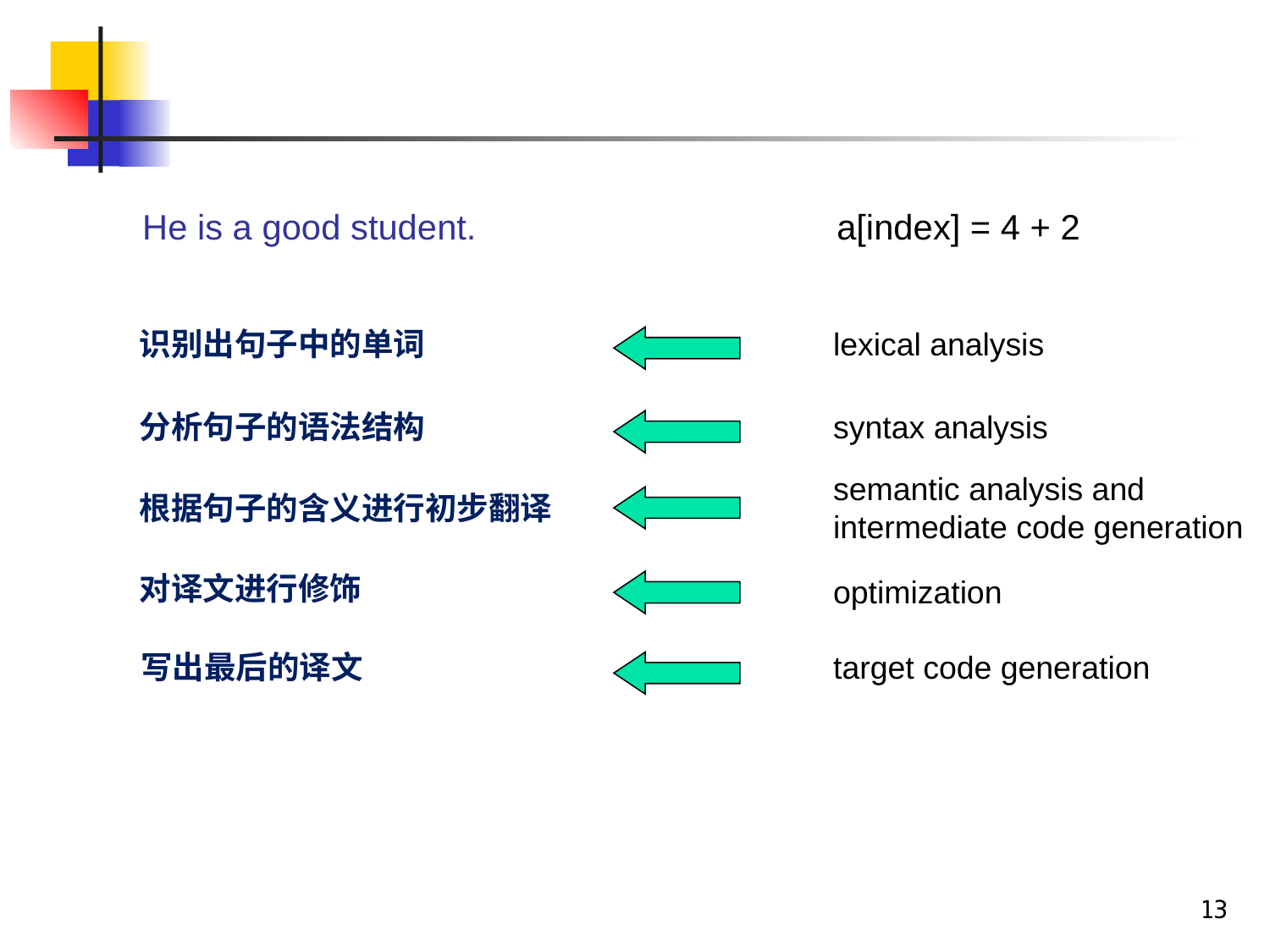

He is a good student.
a[index] = 4 + 2
识别出句子中的单词
lexical analysis

分析句子的语法结构
syntax analysis

semantic analysis and intermediate code generation
根据句子的含义进行初步翻译

对译文进行修饰
optimization

写出最后的译文
target code generation

13